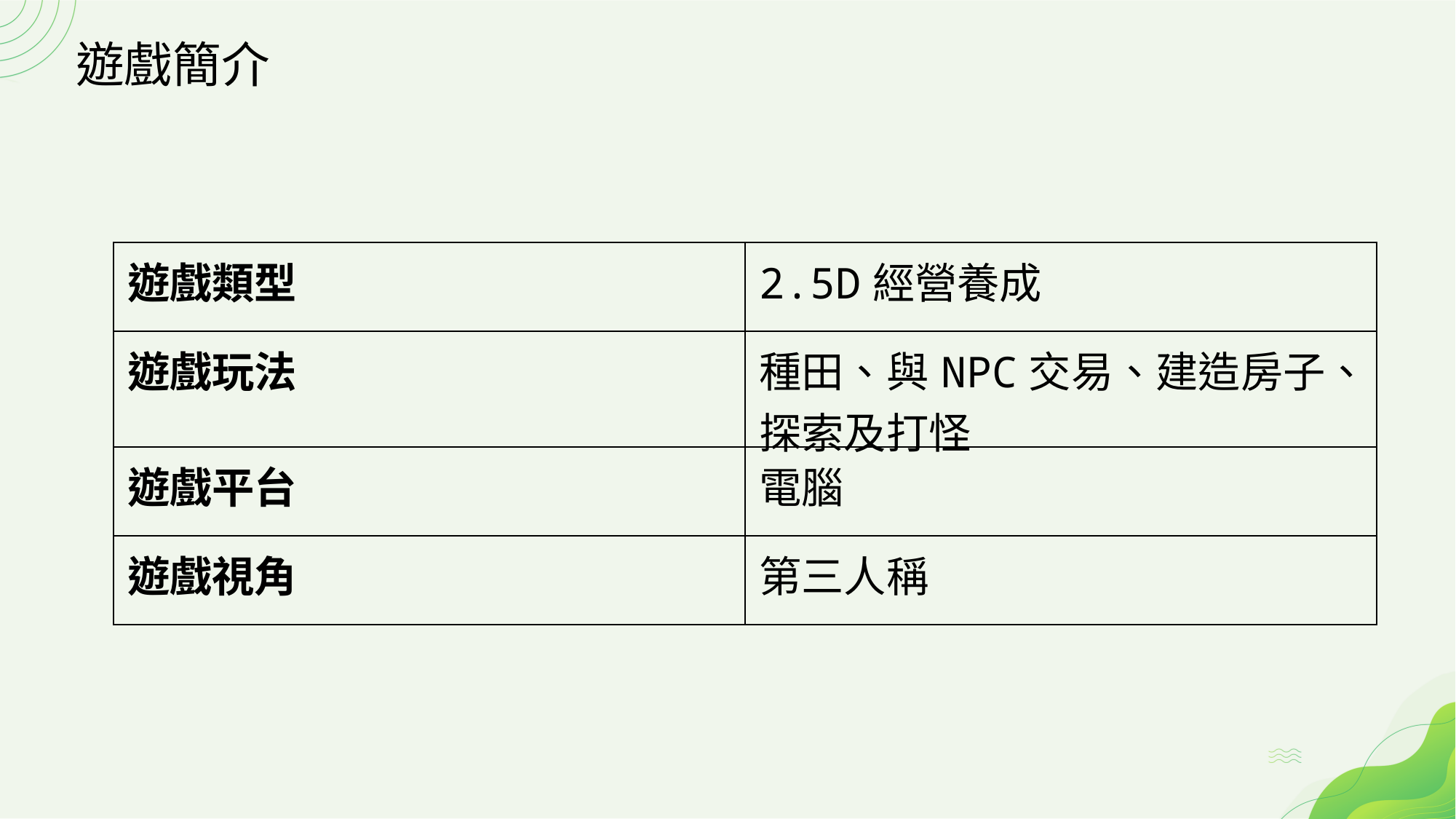

遊戲簡介
| 遊戲類型 | 2.5D經營養成 |
| --- | --- |
| 遊戲玩法 | 種田、與NPC交易、建造房子、探索及打怪 |
| 遊戲平台 | 電腦 |
| 遊戲視角 | 第三人稱 |